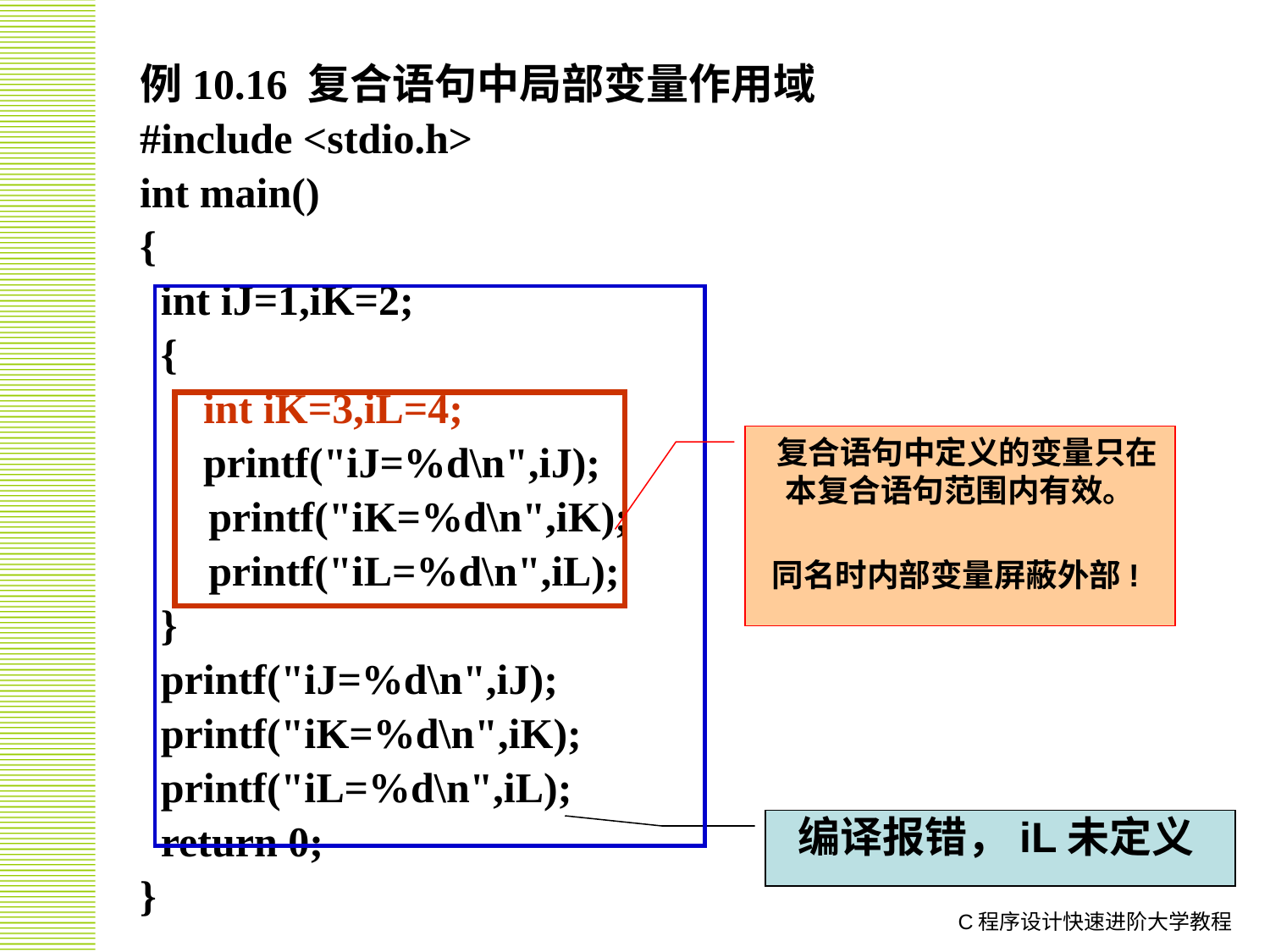

例10.16 复合语句中局部变量作用域
#include <stdio.h>
int main()
{
  int iJ=1,iK=2;
  {
      int iK=3,iL=4;
      printf("iJ=%d\n",iJ);
	  printf("iK=%d\n",iK);
	  printf("iL=%d\n",iL);
  }
  printf("iJ=%d\n",iJ);
  printf("iK=%d\n",iK);
  printf("iL=%d\n",iL);
  return 0;
}

 复合语句中定义的变量只在本复合语句范围内有效。

同名时内部变量屏蔽外部!
 编译报错，iL未定义

67
C程序设计快速进阶大学教程